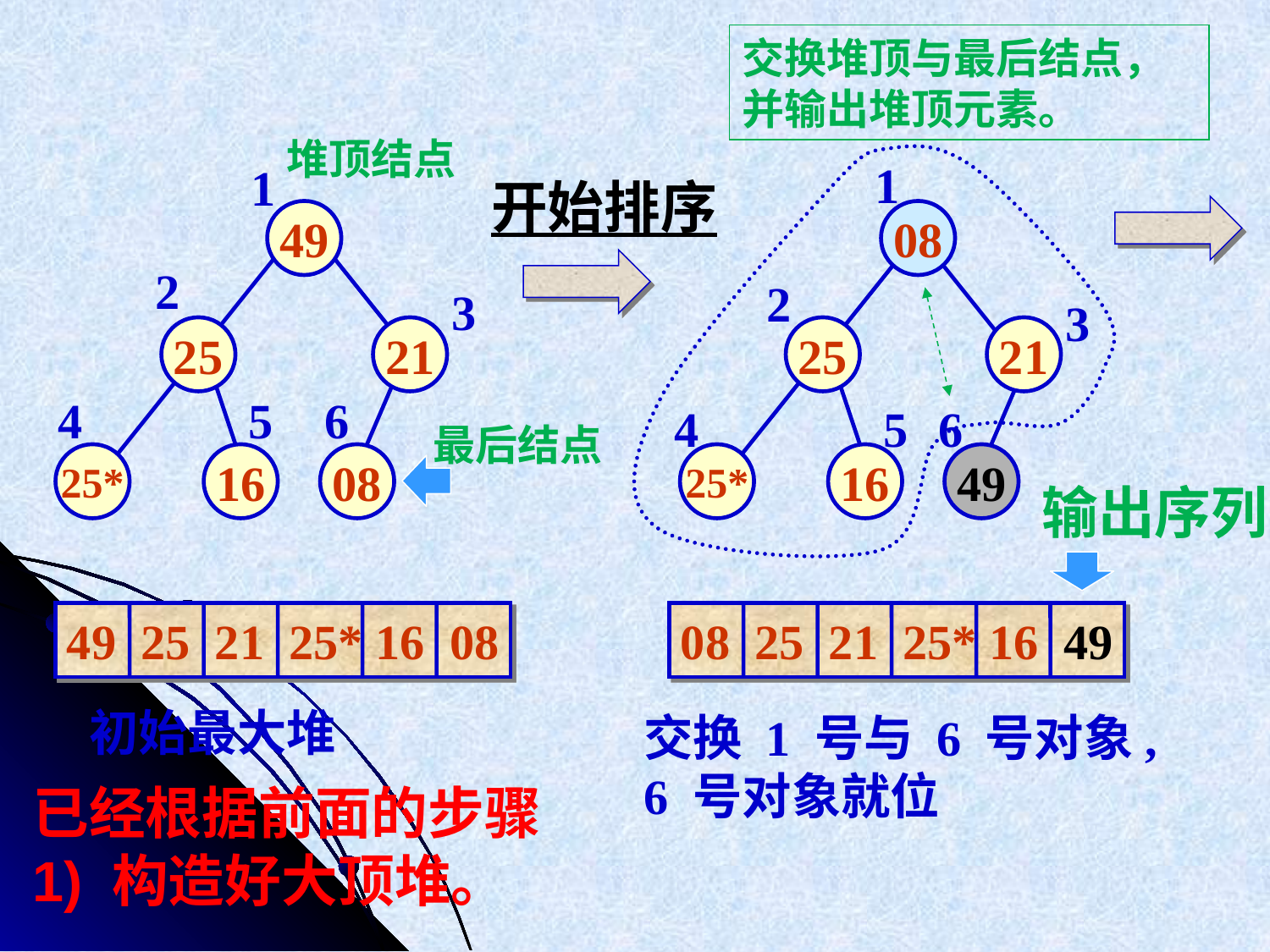

交换堆顶与最后结点，并输出堆顶元素。
堆顶结点

1
1
开始排序

49
08

2

2
3
3
25
21
25
21

4
5
6
4
5
6
最后结点
25*
16
08
25*
16
49

输出序列

49  25  21  25* 16  08

08  25  21  25* 16  49

初始最大堆
交换 1 号与 6 号对象,
6 号对象就位
已经根据前面的步骤1) 构造好大顶堆。